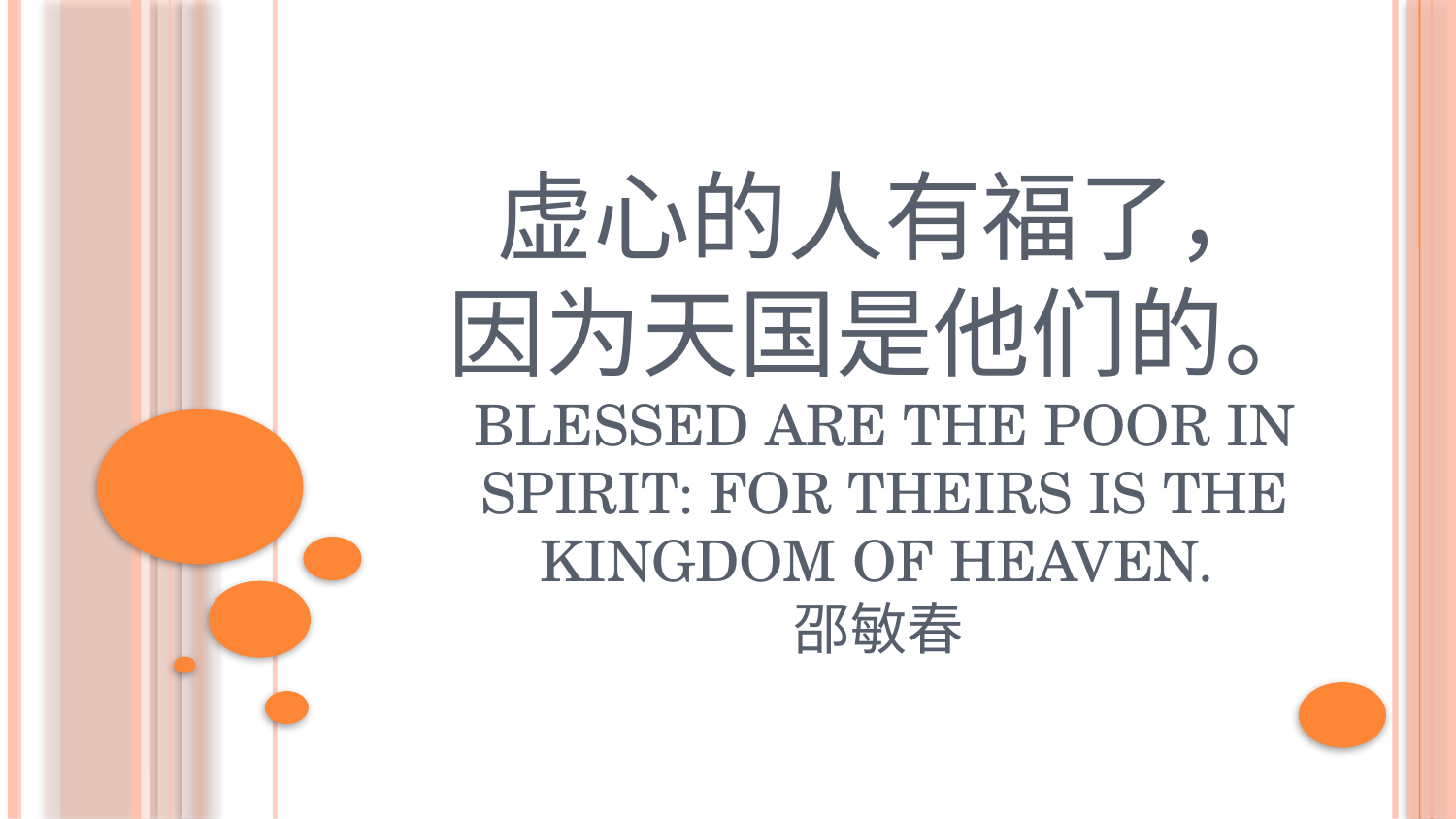

虚心的人有福了，
因为天国是他们的。
Blessed are the poor in spirit: for theirs is the kingdom of heaven.
邵敏春